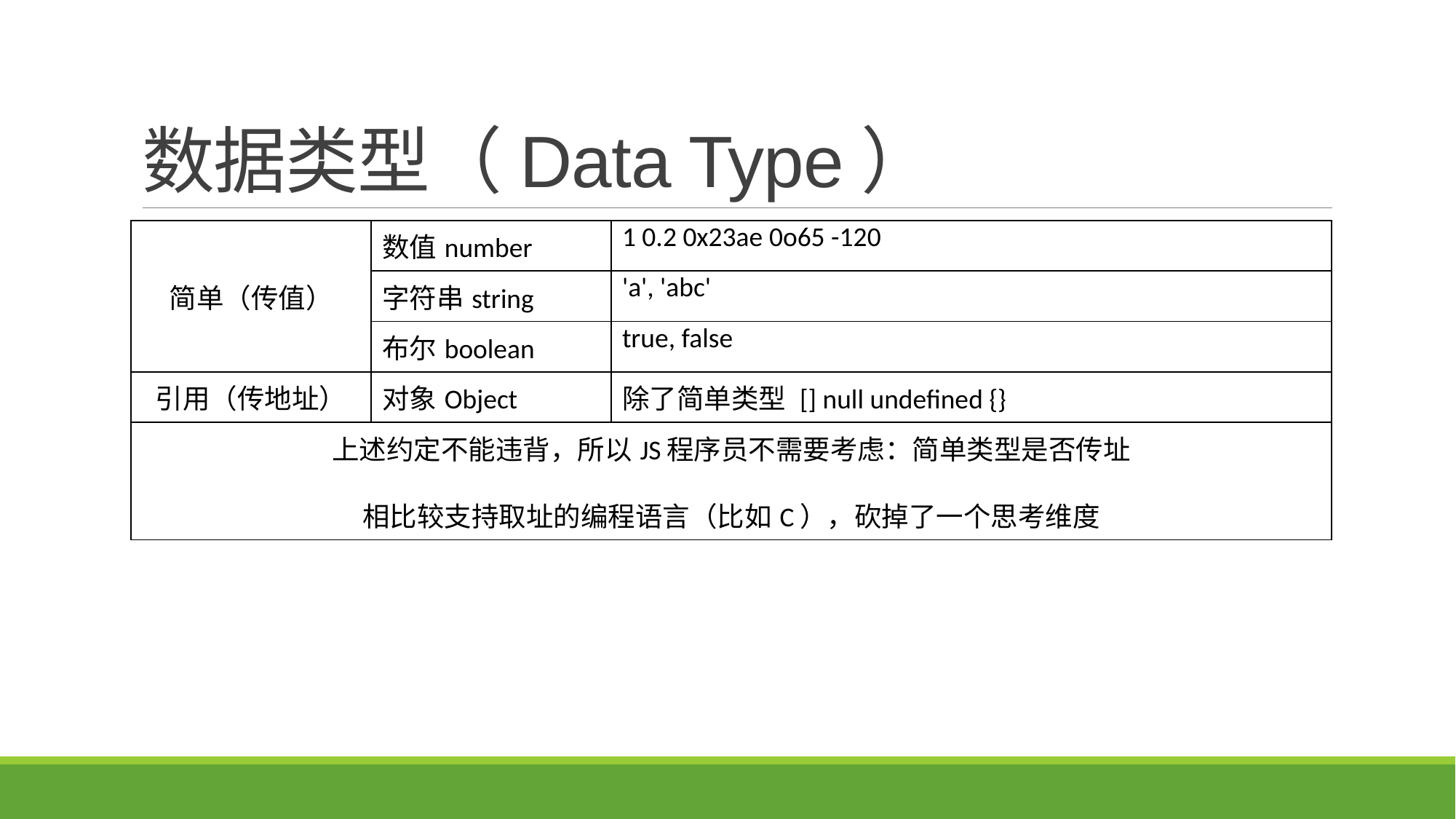

# 数据类型（Data Type）
| 简单（传值） | 数值number | 1 0.2 0x23ae 0o65 -120 |
| --- | --- | --- |
|  | 字符串string | 'a', 'abc' |
|  | 布尔boolean | true, false |
| 引用（传地址） | 对象Object | 除了简单类型 [] null undefined {} |
| 上述约定不能违背，所以JS程序员不需要考虑：简单类型是否传址 相比较支持取址的编程语言（比如C），砍掉了一个思考维度 |  |  |